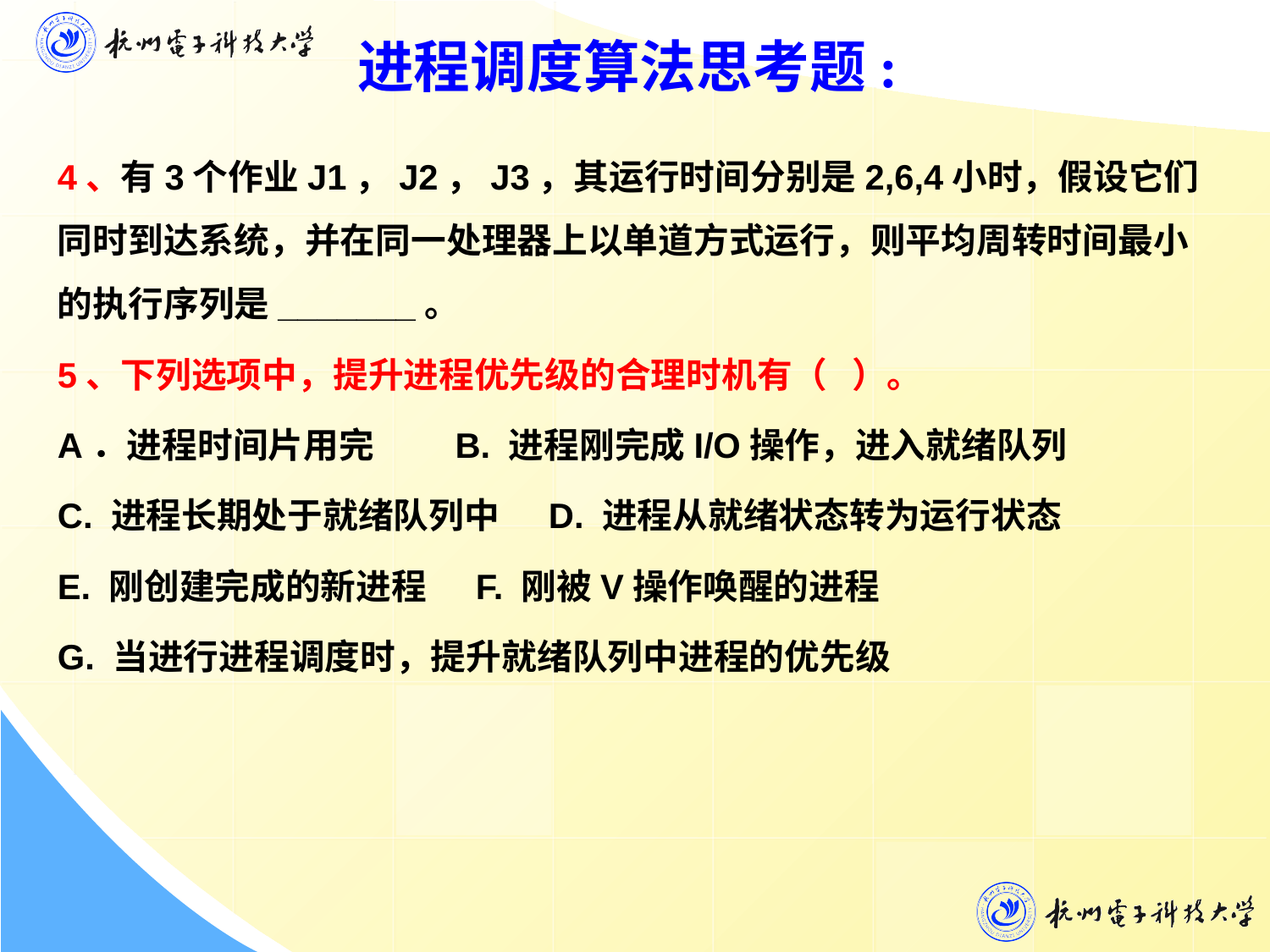

进程调度算法思考题:
4、有3个作业J1，J2，J3，其运行时间分别是2,6,4小时，假设它们同时到达系统，并在同一处理器上以单道方式运行，则平均周转时间最小的执行序列是_______。
5、下列选项中，提升进程优先级的合理时机有（   ）。
A．进程时间片用完         B. 进程刚完成I/O操作，进入就绪队列
C. 进程长期处于就绪队列中     D. 进程从就绪状态转为运行状态
E. 刚创建完成的新进程     F. 刚被V操作唤醒的进程
G. 当进行进程调度时，提升就绪队列中进程的优先级